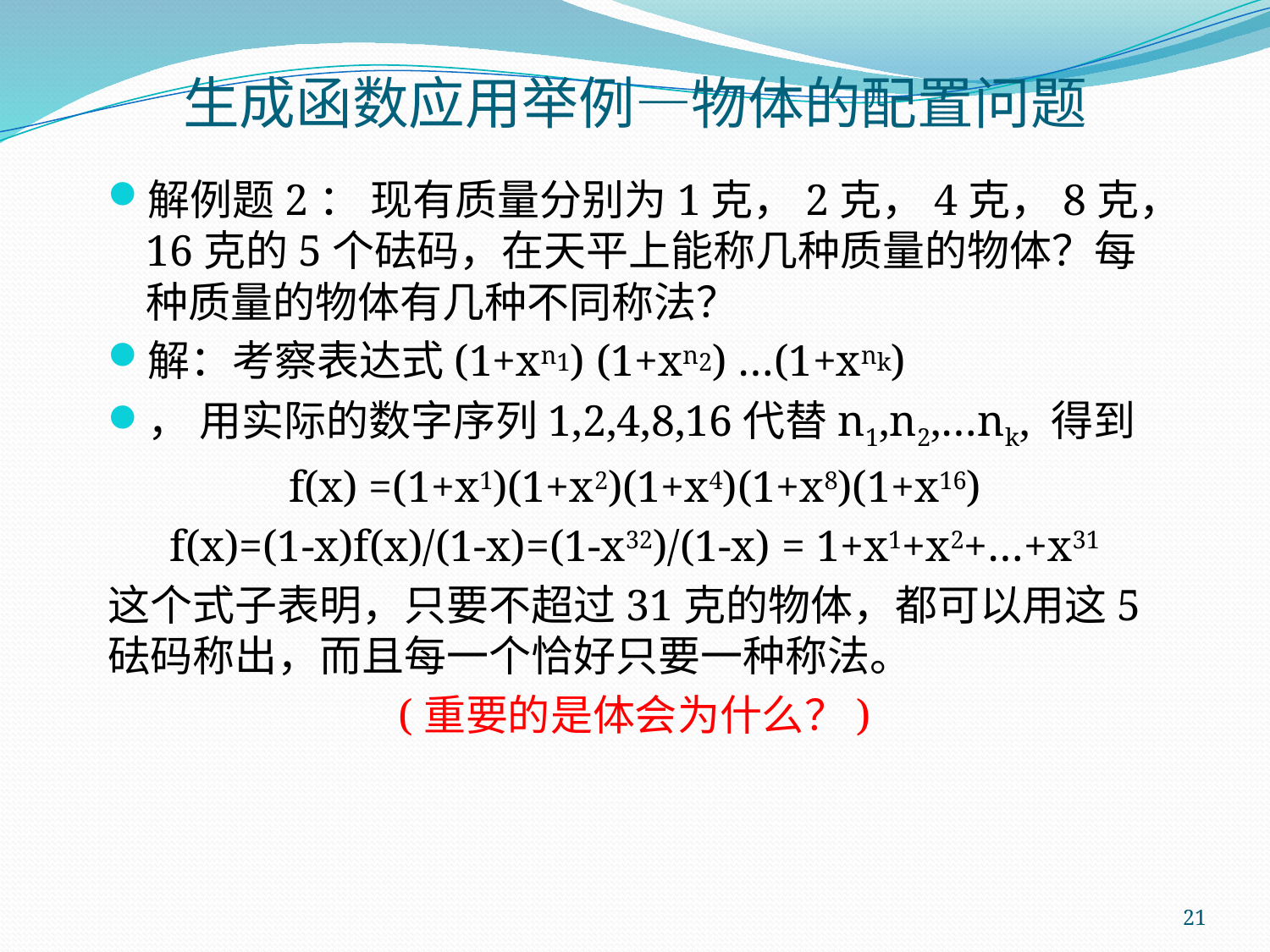

# 生成函数应用举例—物体的配置问题
解例题2： 现有质量分别为1克，2克，4克，8克，16克的5个砝码，在天平上能称几种质量的物体？每种质量的物体有几种不同称法？
解：考察表达式(1+xn1) (1+xn2) …(1+xnk)
， 用实际的数字序列1,2,4,8,16代替n1,n2,…nk, 得到
f(x) =(1+x1)(1+x2)(1+x4)(1+x8)(1+x16)
f(x)=(1-x)f(x)/(1-x)=(1-x32)/(1-x) = 1+x1+x2+…+x31
这个式子表明，只要不超过31克的物体，都可以用这5砝码称出，而且每一个恰好只要一种称法。
(重要的是体会为什么？)

21